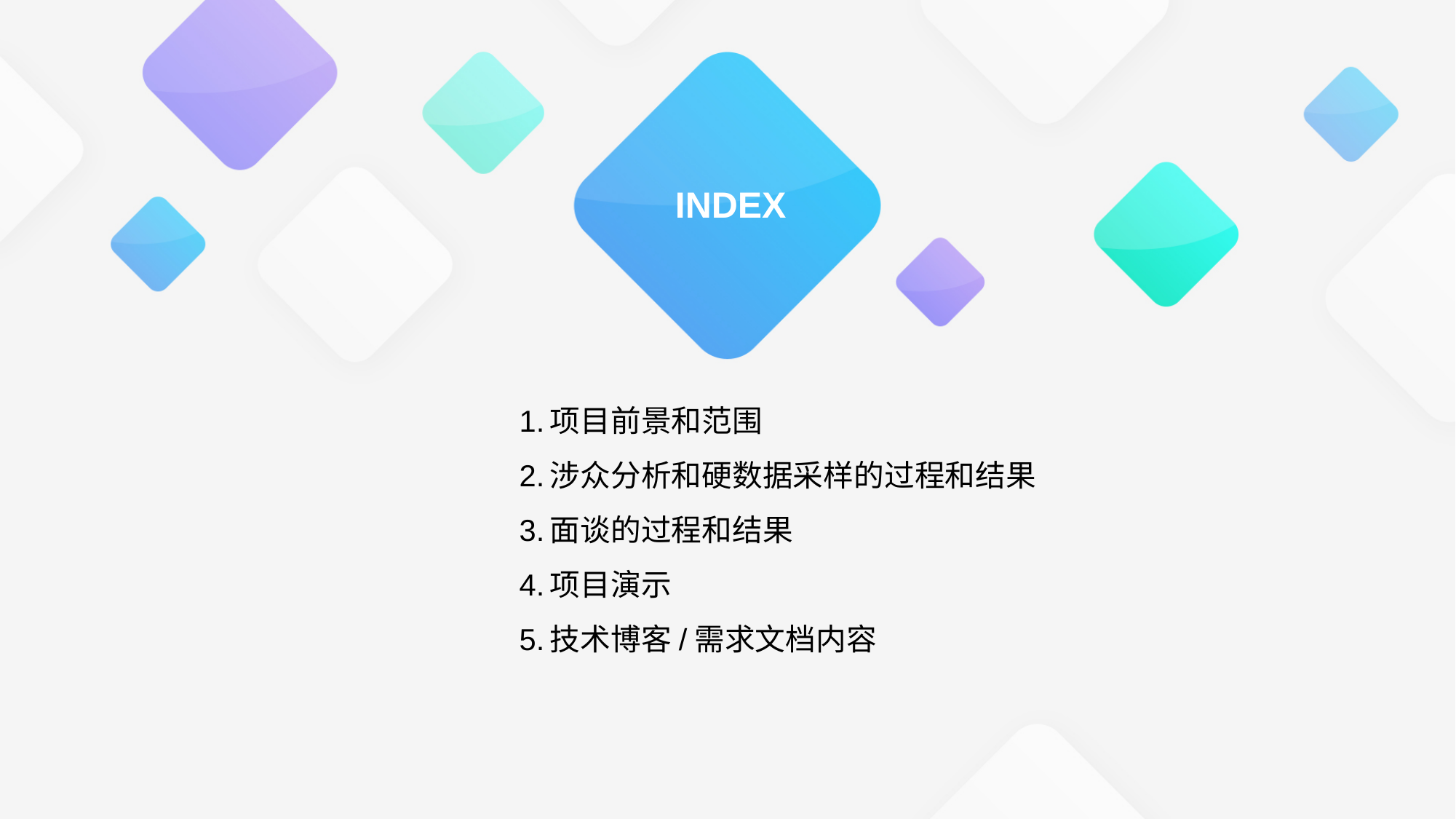

# INDEX
项目前景和范围
涉众分析和硬数据采样的过程和结果
面谈的过程和结果
项目演示
技术博客/需求文档内容